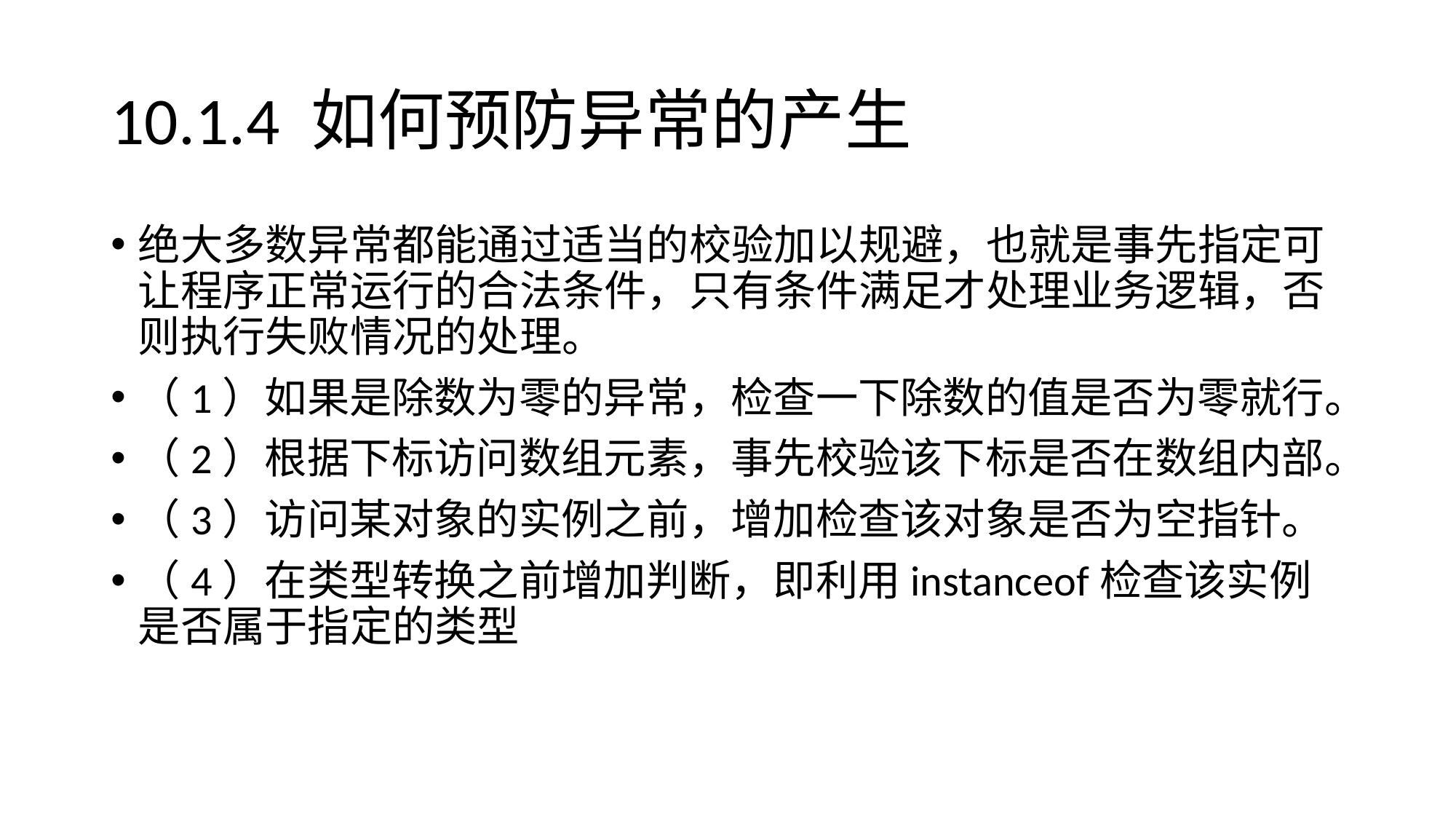

# 10.1.4 如何预防异常的产生
绝大多数异常都能通过适当的校验加以规避，也就是事先指定可让程序正常运行的合法条件，只有条件满足才处理业务逻辑，否则执行失败情况的处理。
（1）如果是除数为零的异常，检查一下除数的值是否为零就行。
（2）根据下标访问数组元素，事先校验该下标是否在数组内部。
（3）访问某对象的实例之前，增加检查该对象是否为空指针。
（4）在类型转换之前增加判断，即利用instanceof检查该实例是否属于指定的类型